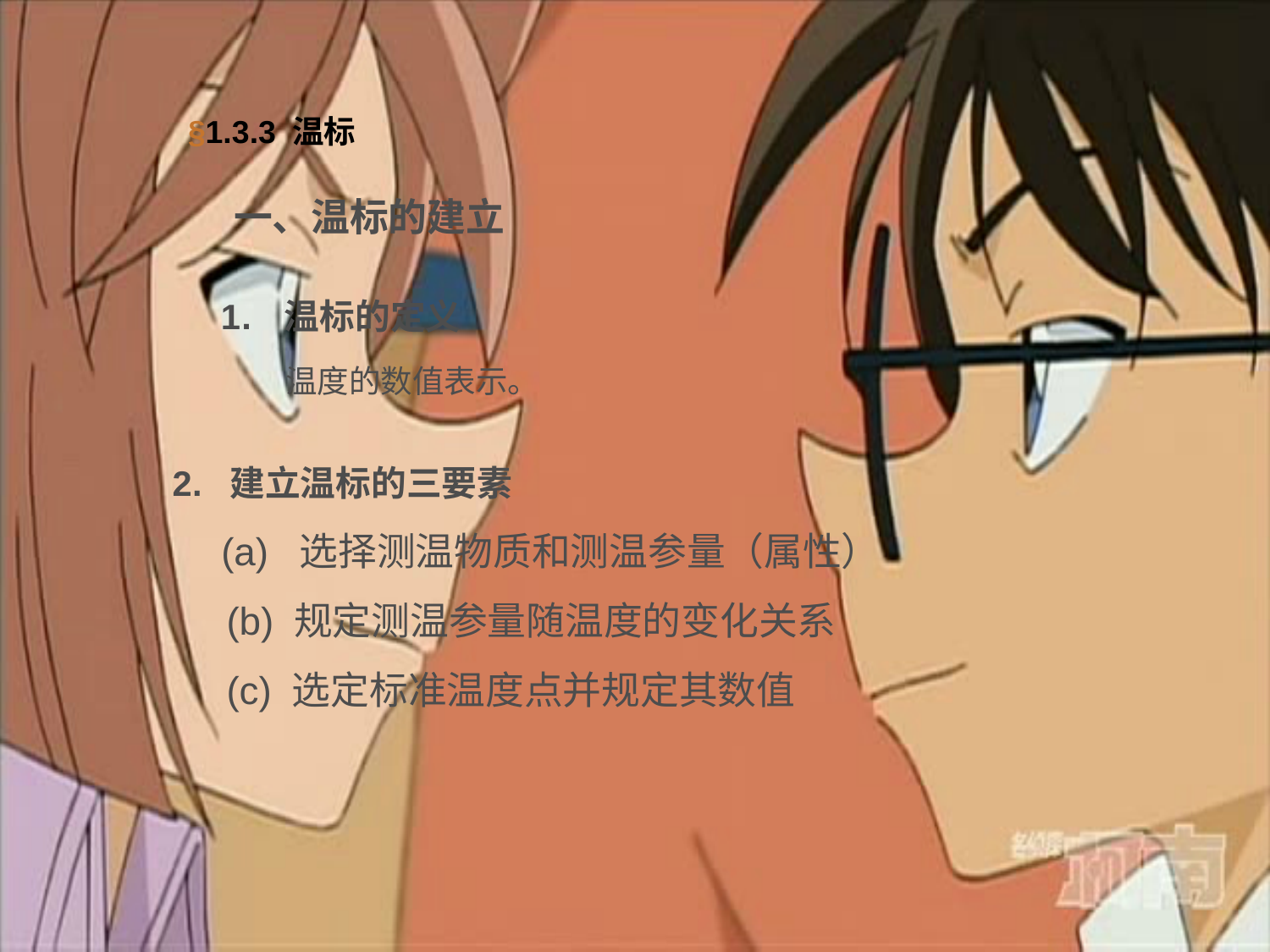

§1.3.3 温标
一、温标的建立
温标的定义
       温度的数值表示。
2.  建立温标的三要素
     (a)  选择测温物质和测温参量（属性）
     (b) 规定测温参量随温度的变化关系
     (c) 选定标准温度点并规定其数值